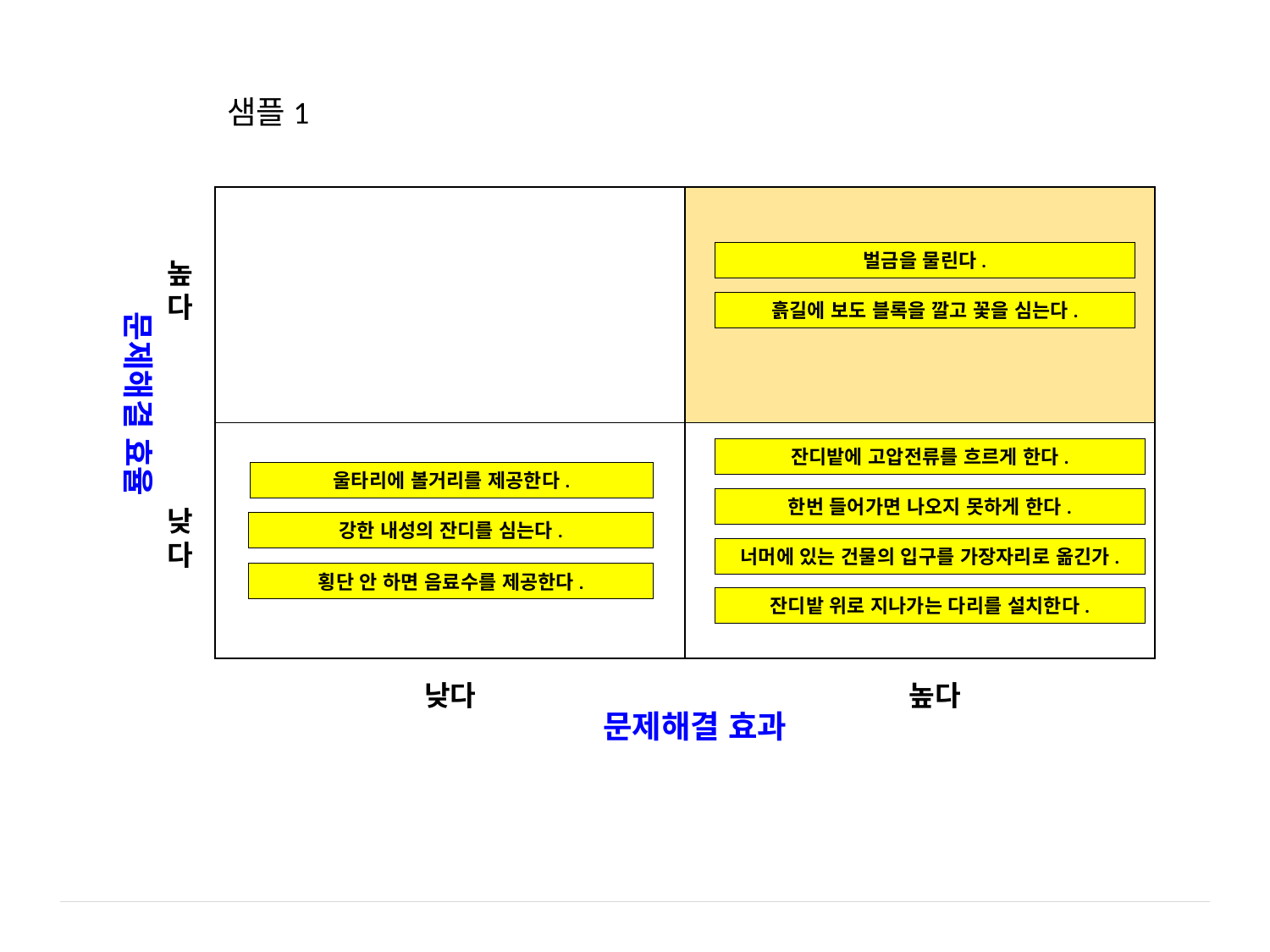

샘플1
|  |  |
| --- | --- |
|  |  |
벌금을 물린다.
높다
문제해결 효율
흙길에 보도 블록을 깔고 꽃을 심는다.
잔디밭에 고압전류를 흐르게 한다.
울타리에 볼거리를 제공한다.
한번 들어가면 나오지 못하게 한다.
낮다
강한 내성의 잔디를 심는다.
너머에 있는 건물의 입구를 가장자리로 옮긴가.
횡단 안 하면 음료수를 제공한다.
잔디밭 위로 지나가는 다리를 설치한다.
낮다
높다
문제해결 효과